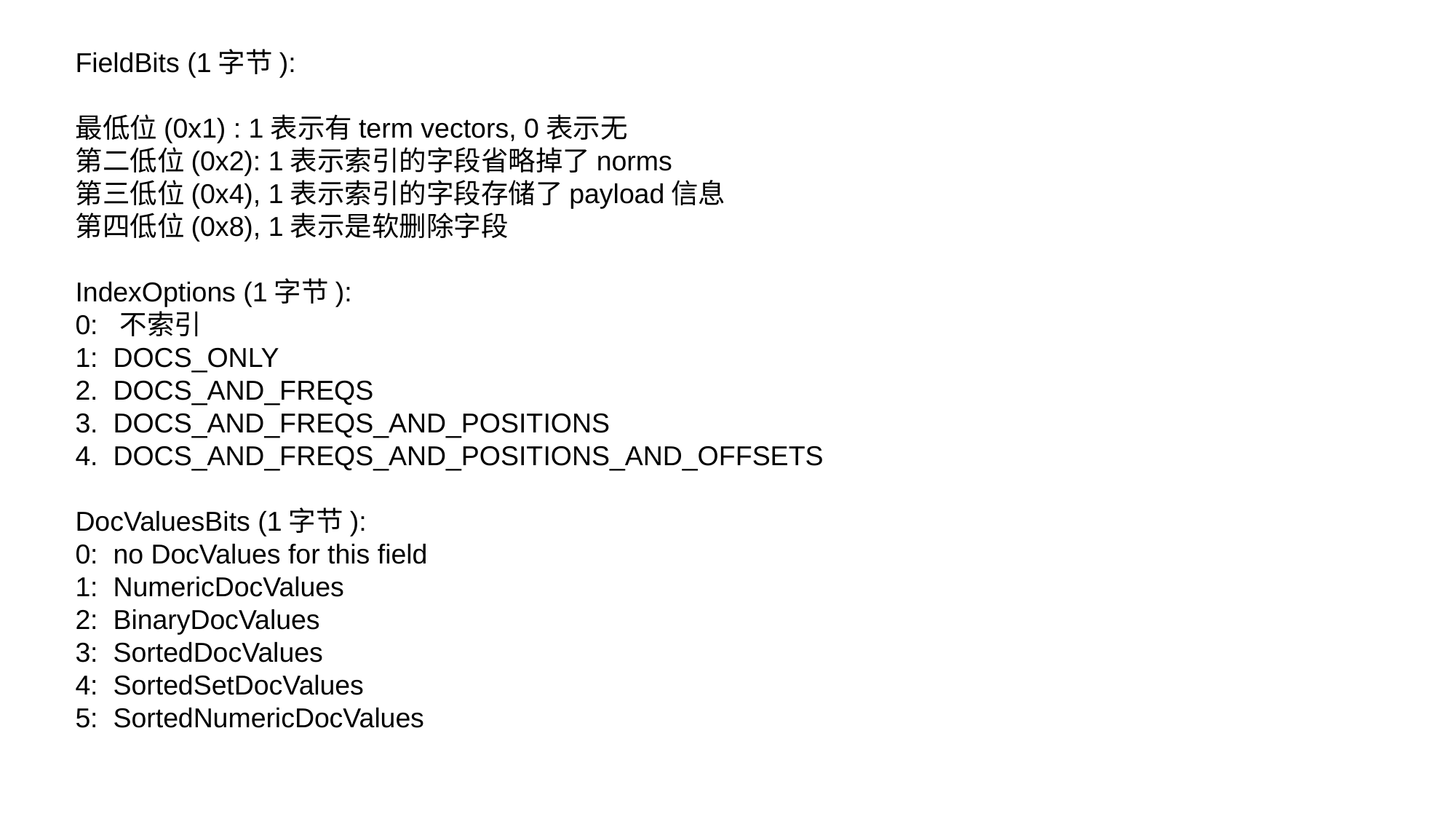

FieldBits (1字节):

最低位(0x1) : 1表示有term vectors, 0表示无
第二低位(0x2): 1表示索引的字段省略掉了norms
第三低位(0x4), 1表示索引的字段存储了payload信息
第四低位(0x8), 1表示是软删除字段

IndexOptions (1字节):
0:  不索引
1:  DOCS_ONLY
2.  DOCS_AND_FREQS
3.  DOCS_AND_FREQS_AND_POSITIONS
4.  DOCS_AND_FREQS_AND_POSITIONS_AND_OFFSETS

DocValuesBits (1字节):
0:  no DocValues for this field
1:  NumericDocValues
2:  BinaryDocValues
3:  SortedDocValues
4:  SortedSetDocValues
5:  SortedNumericDocValues